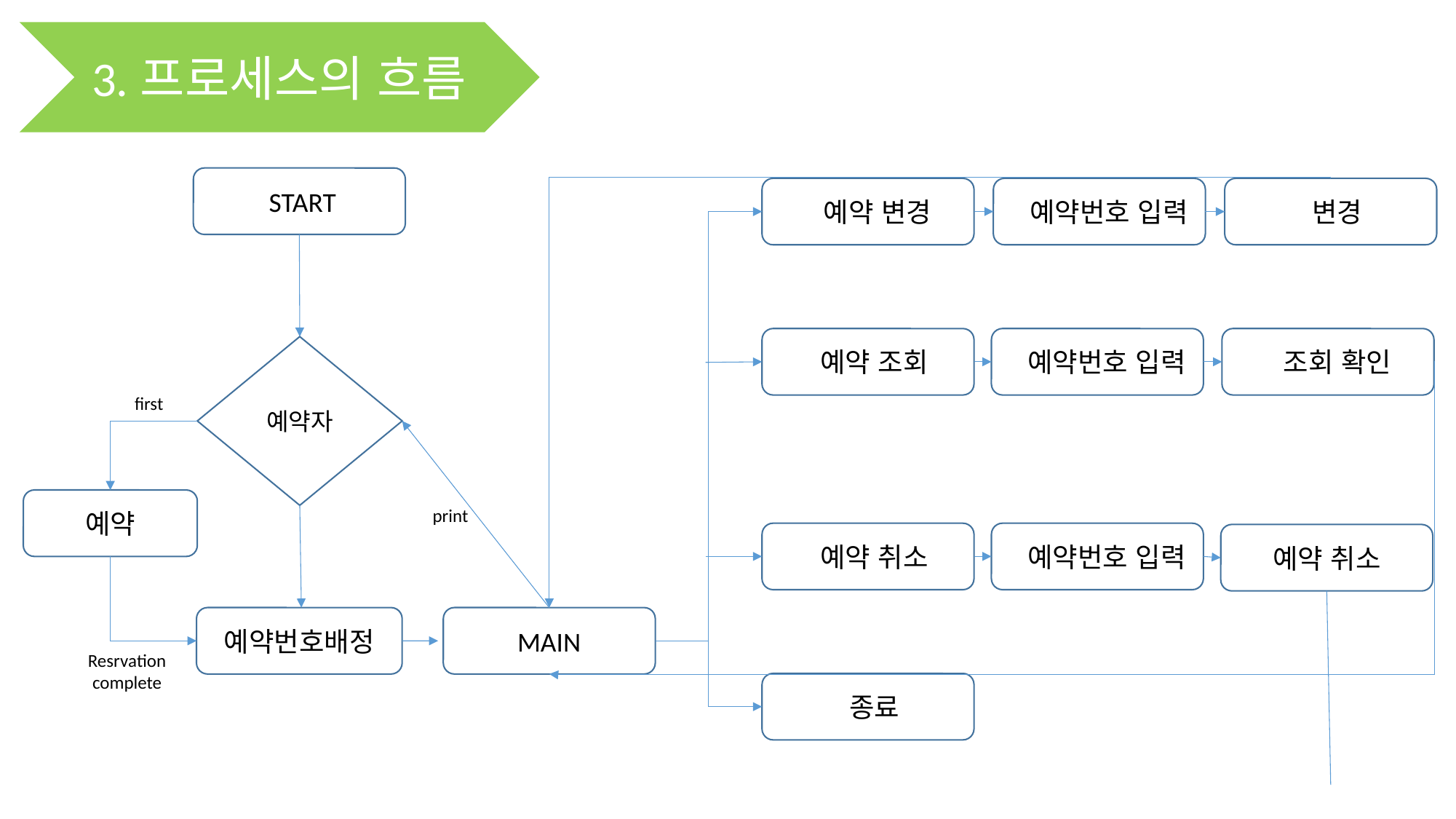

3.프로세스의 흐름
 START
  예약번호 입력
 변경
  예약 변경
 first
 예약 조회
  예약번호 입력
  조회 확인
예약자
 print
예약
  예약번호 입력
 예약 취소
예약 취소
 Resrvation
complete
예약번호배정
MAIN
 종료